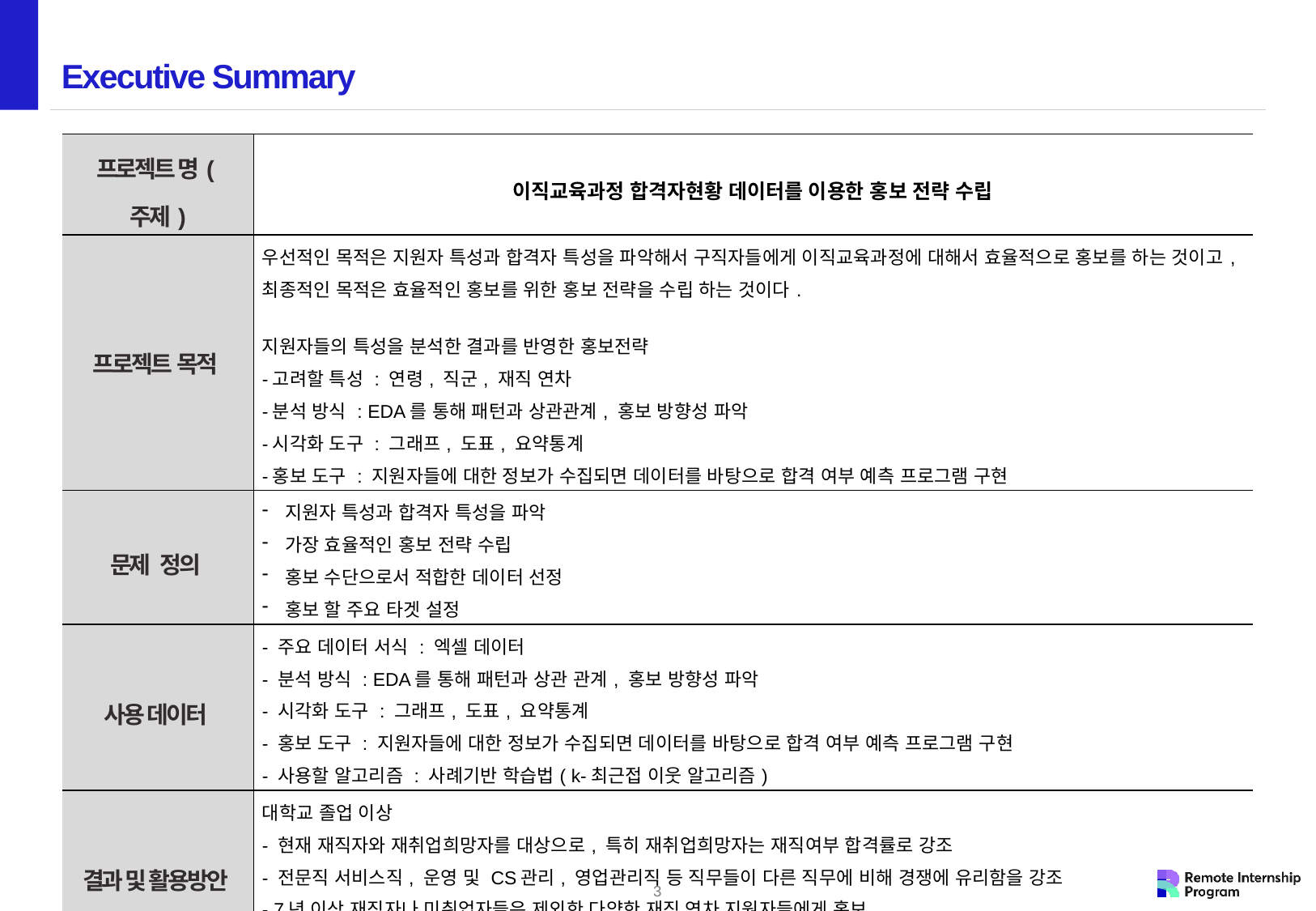

# Executive Summary
| 프로젝트 명(주제) | 이직교육과정 합격자현황 데이터를 이용한 홍보 전략 수립 |
| --- | --- |
| 프로젝트 목적 | 우선적인 목적은 지원자 특성과 합격자 특성을 파악해서 구직자들에게 이직교육과정에 대해서 효율적으로 홍보를 하는 것이고, 최종적인 목적은 효율적인 홍보를 위한 홍보 전략을 수립 하는 것이다. 지원자들의 특성을 분석한 결과를 반영한 홍보전략 -고려할 특성 : 연령, 직군, 재직 연차 -분석 방식 : EDA를 통해 패턴과 상관관계, 홍보 방향성 파악 -시각화 도구 : 그래프, 도표, 요약통계 -홍보 도구 : 지원자들에 대한 정보가 수집되면 데이터를 바탕으로 합격 여부 예측 프로그램 구현 |
| 문제 정의 | 지원자 특성과 합격자 특성을 파악 가장 효율적인 홍보 전략 수립 홍보 수단으로서 적합한 데이터 선정 홍보 할 주요 타겟 설정 |
| 사용 데이터 | - 주요 데이터 서식 : 엑셀 데이터 - 분석 방식 : EDA를 통해 패턴과 상관 관계, 홍보 방향성 파악 - 시각화 도구 : 그래프, 도표, 요약통계 - 홍보 도구 : 지원자들에 대한 정보가 수집되면 데이터를 바탕으로 합격 여부 예측 프로그램 구현 - 사용할 알고리즘 : 사례기반 학습법( k-최근접 이웃 알고리즘) |
| 결과 및 활용방안 | 대학교 졸업 이상 - 현재 재직자와 재취업희망자를 대상으로, 특히 재취업희망자는 재직여부 합격률로 강조 - 전문직 서비스직, 운영 및 CS관리, 영업관리직 등 직무들이 다른 직무에 비해 경쟁에 유리함을 강조 - 7년 이상 재직자나 미취업자들은 제외한 다양한 재직 연차 지원자들에게 홍보 - 위를 만족하는 군집을 이용해 합격 예측 프로그램 실현 가능 |